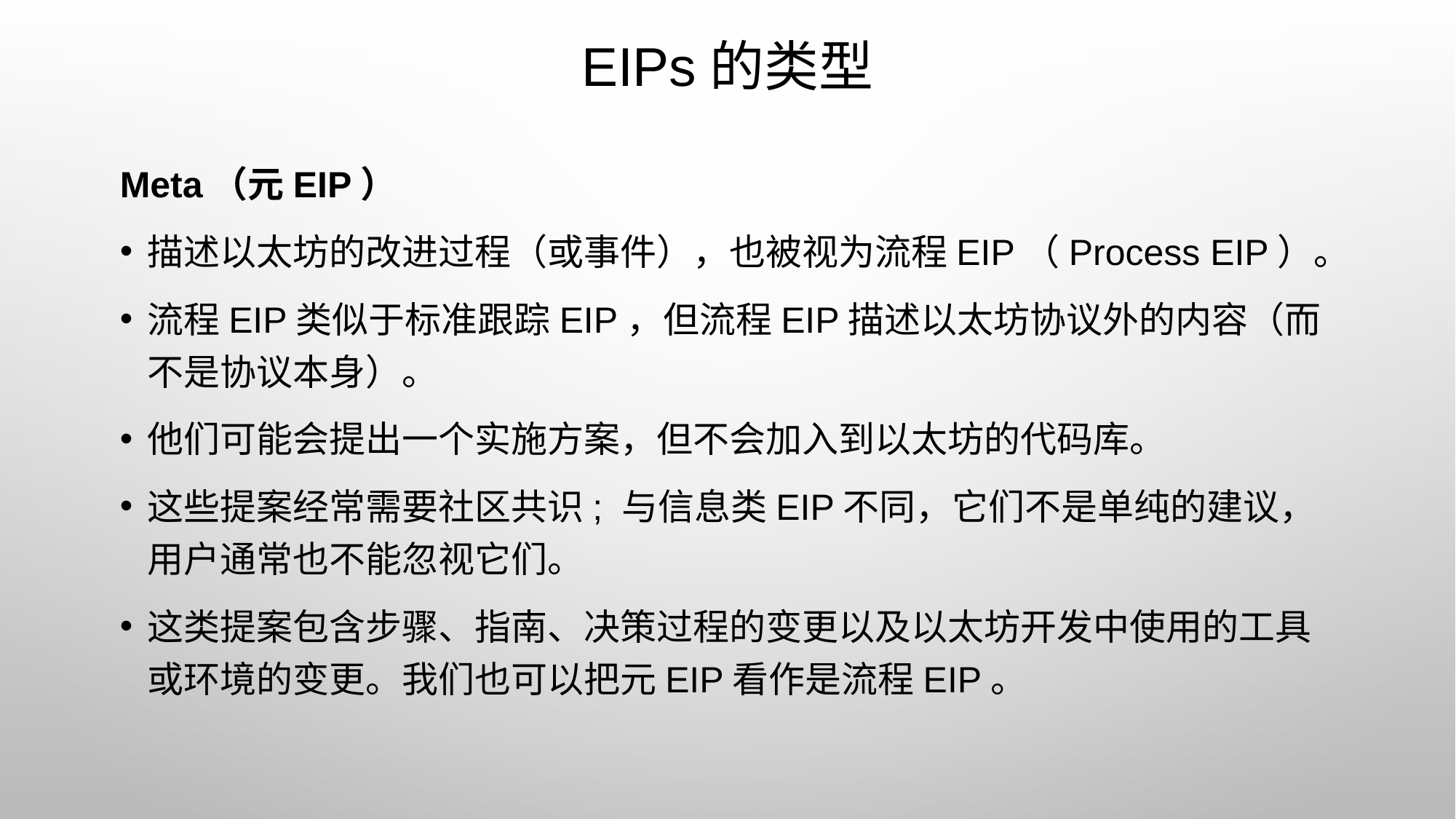

# EIPs的类型
Meta（元EIP）
描述以太坊的改进过程（或事件），也被视为流程EIP（Process EIP）。
流程EIP类似于标准跟踪EIP，但流程EIP描述以太坊协议外的内容（而不是协议本身）。
他们可能会提出一个实施方案，但不会加入到以太坊的代码库。
这些提案经常需要社区共识; 与信息类EIP不同，它们不是单纯的建议，用户通常也不能忽视它们。
这类提案包含步骤、指南、决策过程的变更以及以太坊开发中使用的工具或环境的变更。我们也可以把元EIP看作是流程EIP。